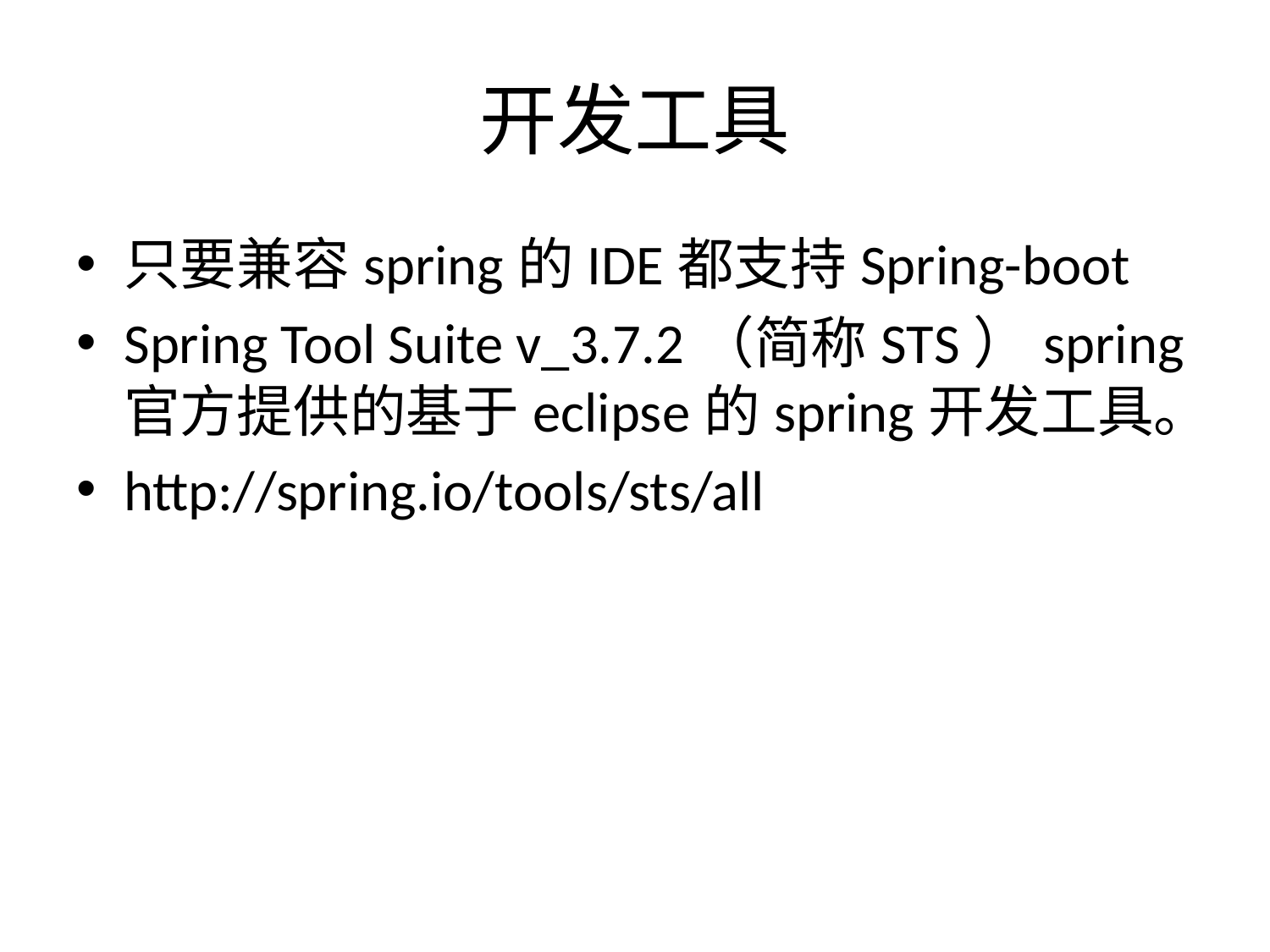

# 开发工具
只要兼容spring的IDE都支持Spring-boot
Spring Tool Suite v_3.7.2（简称STS）spring官方提供的基于eclipse的spring开发工具。
http://spring.io/tools/sts/all